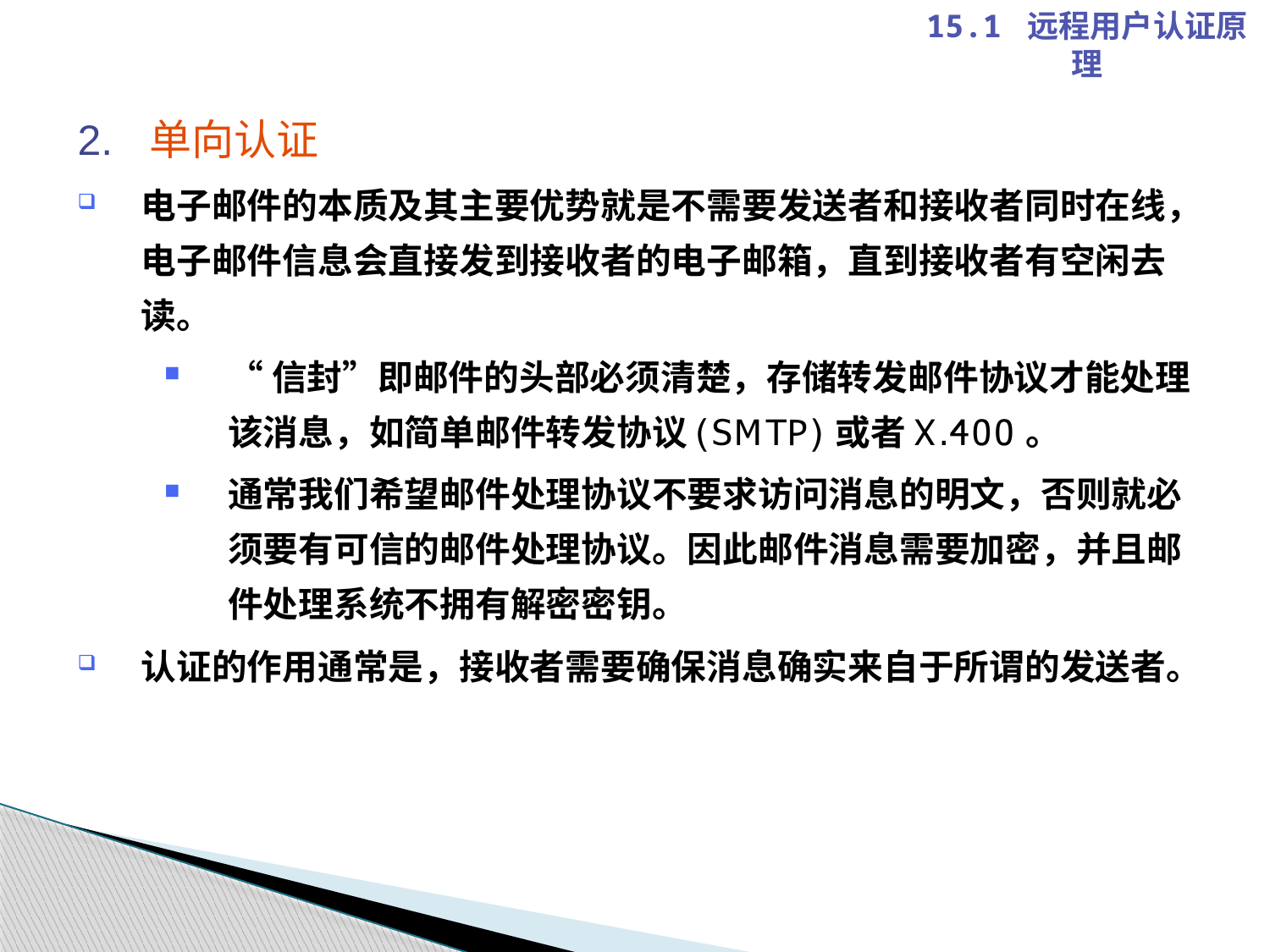

15.1 远程用户认证原理
单向认证
电子邮件的本质及其主要优势就是不需要发送者和接收者同时在线，电子邮件信息会直接发到接收者的电子邮箱，直到接收者有空闲去读。
“信封”即邮件的头部必须清楚，存储转发邮件协议才能处理该消息，如简单邮件转发协议(SMTP)或者X.400。
通常我们希望邮件处理协议不要求访问消息的明文，否则就必须要有可信的邮件处理协议。因此邮件消息需要加密，并且邮件处理系统不拥有解密密钥。
认证的作用通常是，接收者需要确保消息确实来自于所谓的发送者。